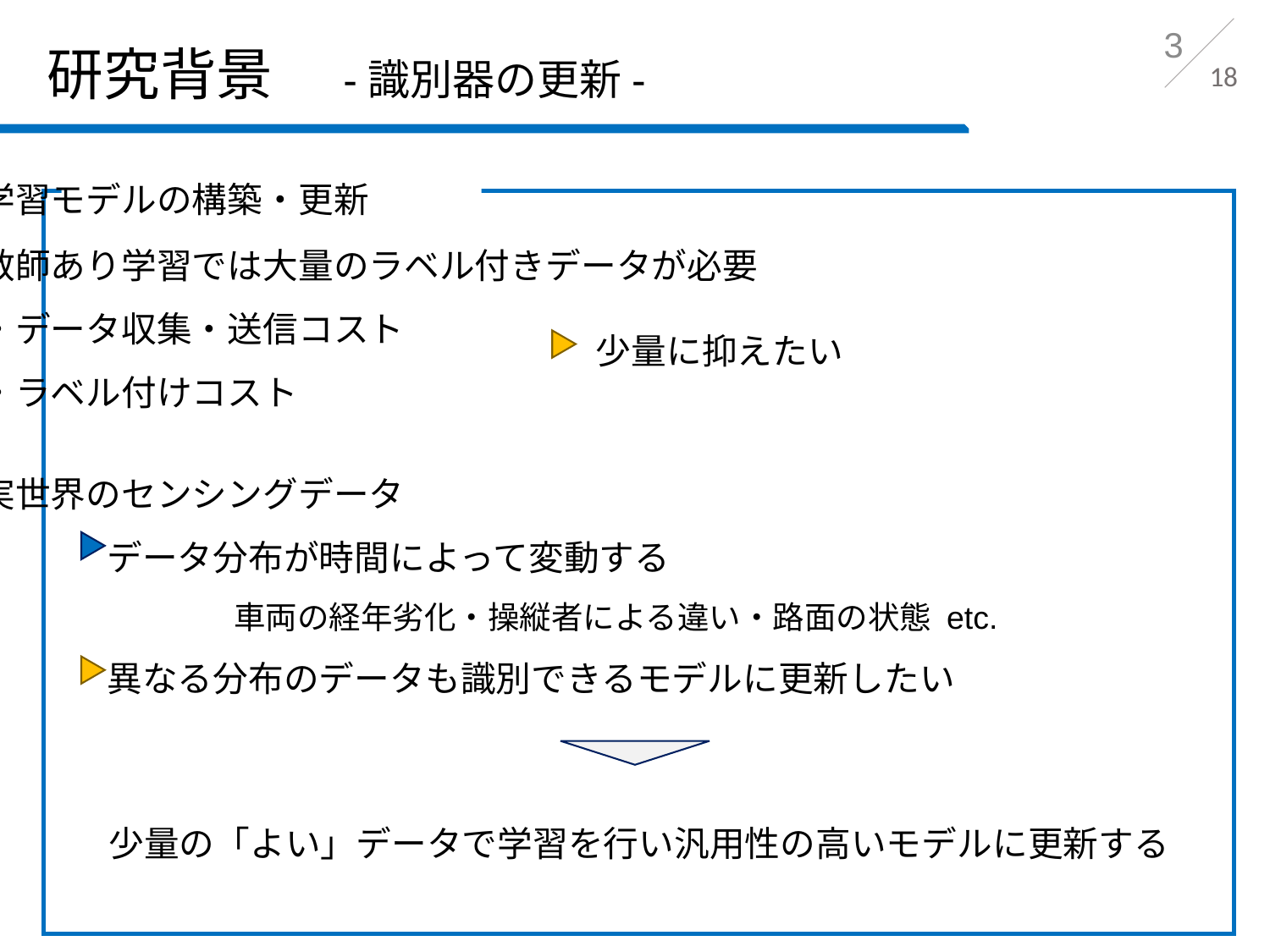

3
研究背景　-識別器の更新-
18

学習モデルの構築・更新

教師あり学習では大量のラベル付きデータが必要
・データ収集・送信コスト
・ラベル付けコスト

実世界のセンシングデータ
	データ分布が時間によって変動する
		車両の経年劣化・操縦者による違い・路面の状態 etc.
　	異なる分布のデータも識別できるモデルに更新したい

　少量に抑えたい

少量の「よい」データで学習を行い汎用性の高いモデルに更新する